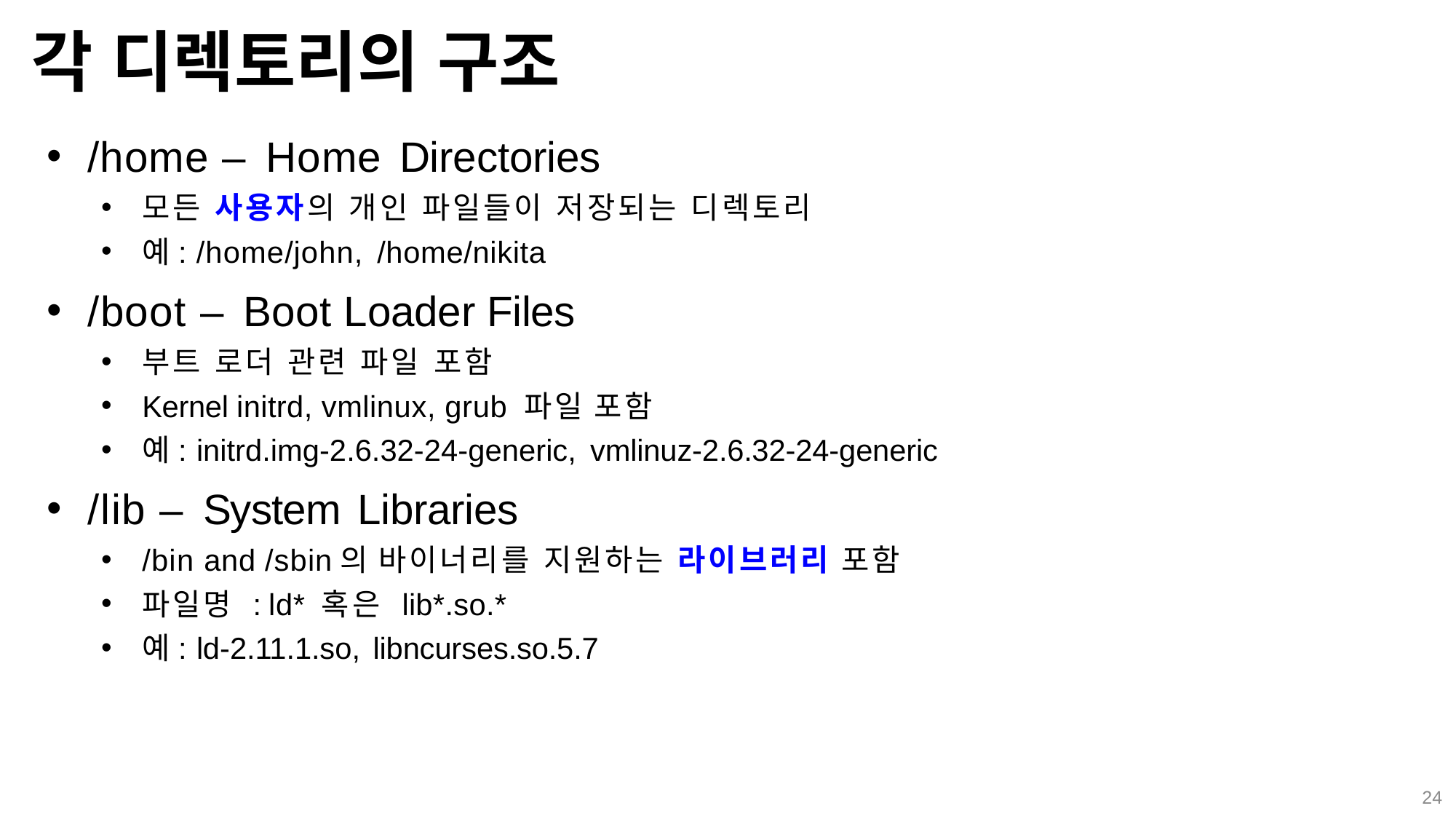

# 각 디렉토리의 구조
/home – Home Directories
모든 사용자의 개인 파일들이 저장되는 디렉토리
예: /home/john, /home/nikita
/boot – Boot Loader Files
부트 로더 관련 파일 포함
Kernel initrd, vmlinux, grub 파일 포함
예: initrd.img-2.6.32-24-generic, vmlinuz-2.6.32-24-generic
/lib – System Libraries
/bin and /sbin의 바이너리를 지원하는 라이브러리 포함
파일명 : ld* 혹은 lib*.so.*
예: ld-2.11.1.so, libncurses.so.5.7
24